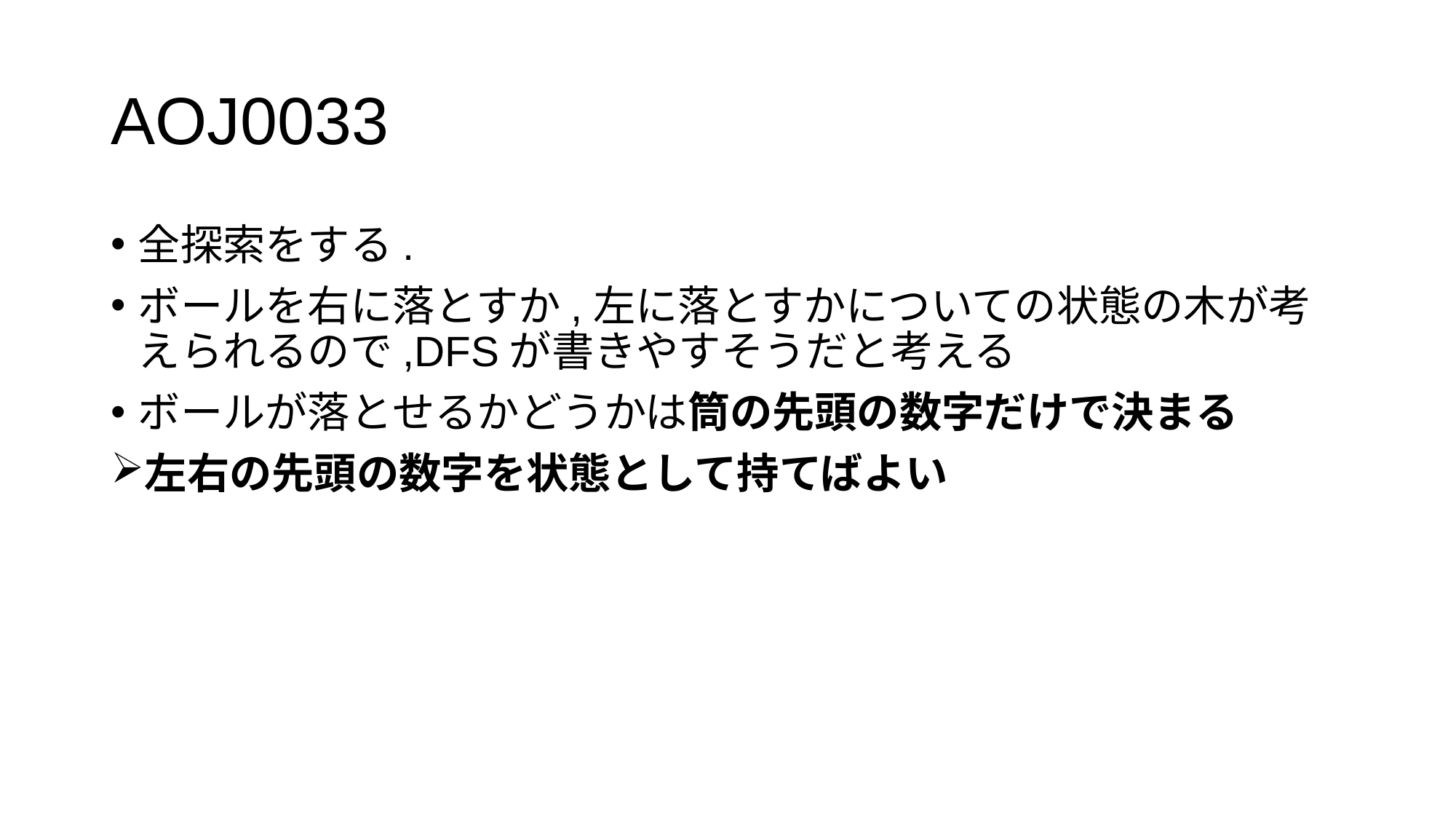

# AOJ0033
全探索をする.
ボールを右に落とすか,左に落とすかについての状態の木が考えられるので,DFSが書きやすそうだと考える
ボールが落とせるかどうかは筒の先頭の数字だけで決まる
左右の先頭の数字を状態として持てばよい